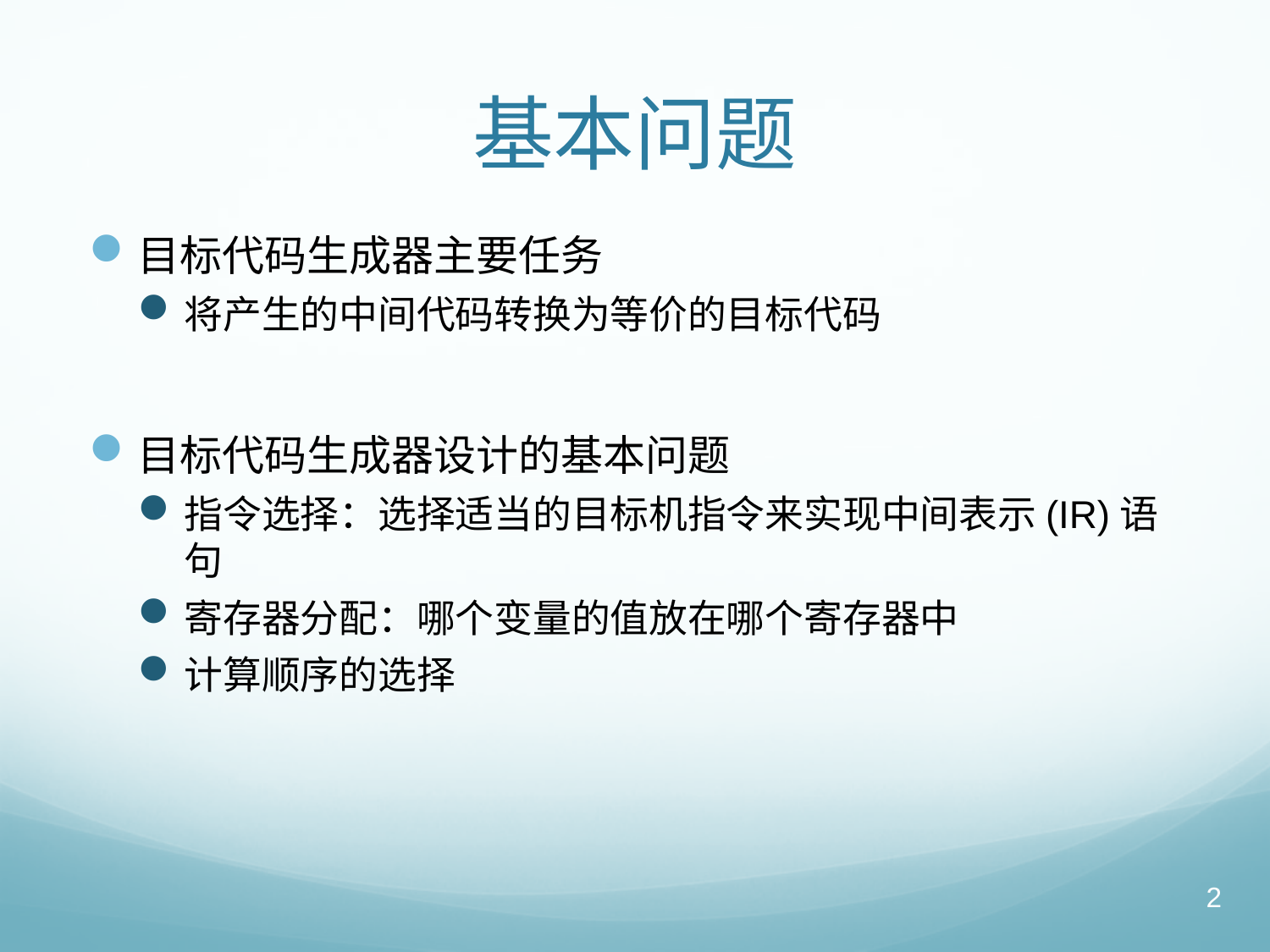

# 基本问题
目标代码生成器主要任务
将产生的中间代码转换为等价的目标代码

目标代码生成器设计的基本问题
指令选择：选择适当的目标机指令来实现中间表示(IR)语句
寄存器分配：哪个变量的值放在哪个寄存器中
计算顺序的选择

2